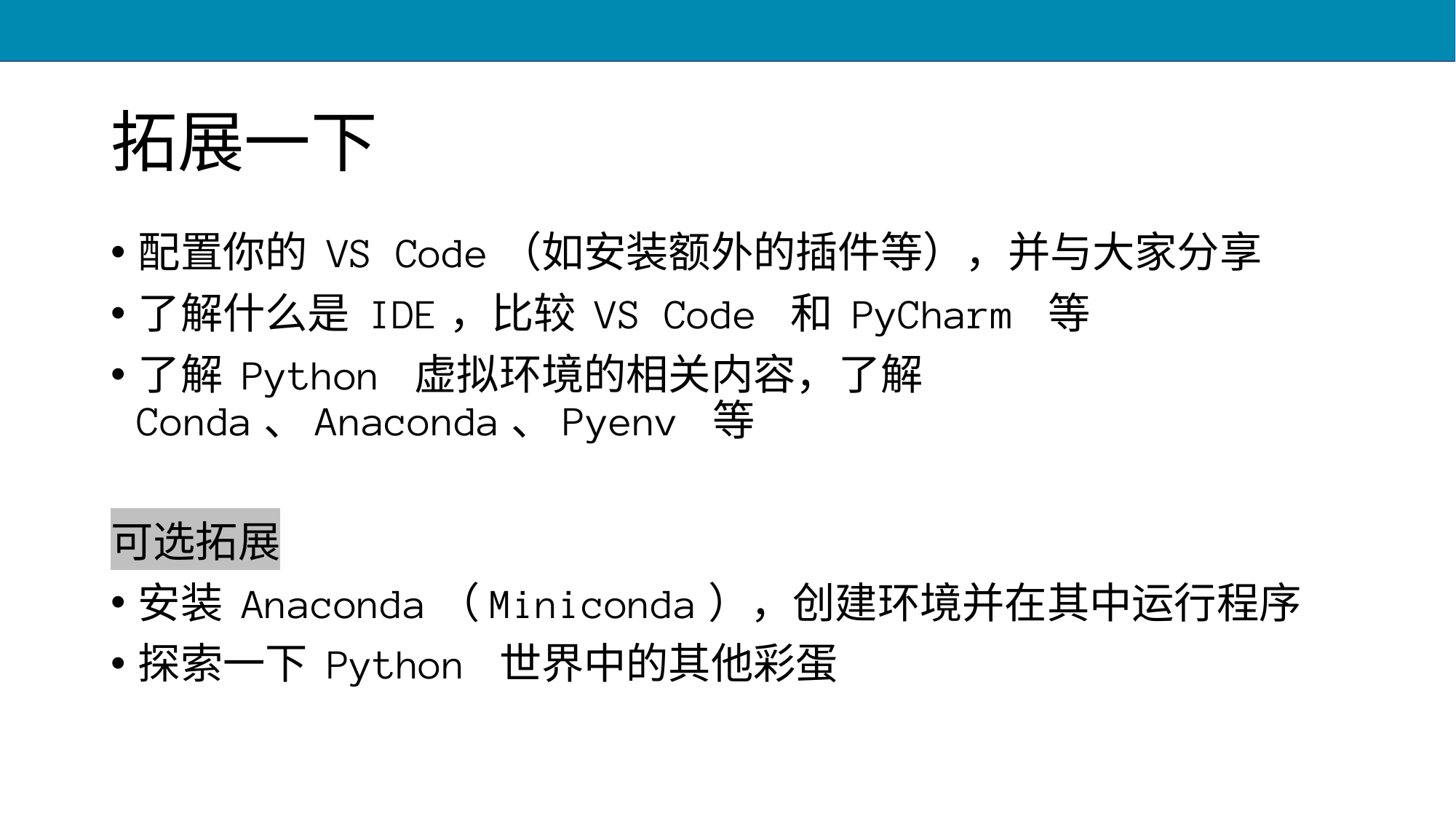

# 拓展一下
配置你的 VS Code（如安装额外的插件等），并与大家分享
了解什么是 IDE，比较 VS Code 和 PyCharm 等
了解 Python 虚拟环境的相关内容，了解 Conda、Anaconda、Pyenv 等

可选拓展
安装 Anaconda（Miniconda），创建环境并在其中运行程序
探索一下 Python 世界中的其他彩蛋